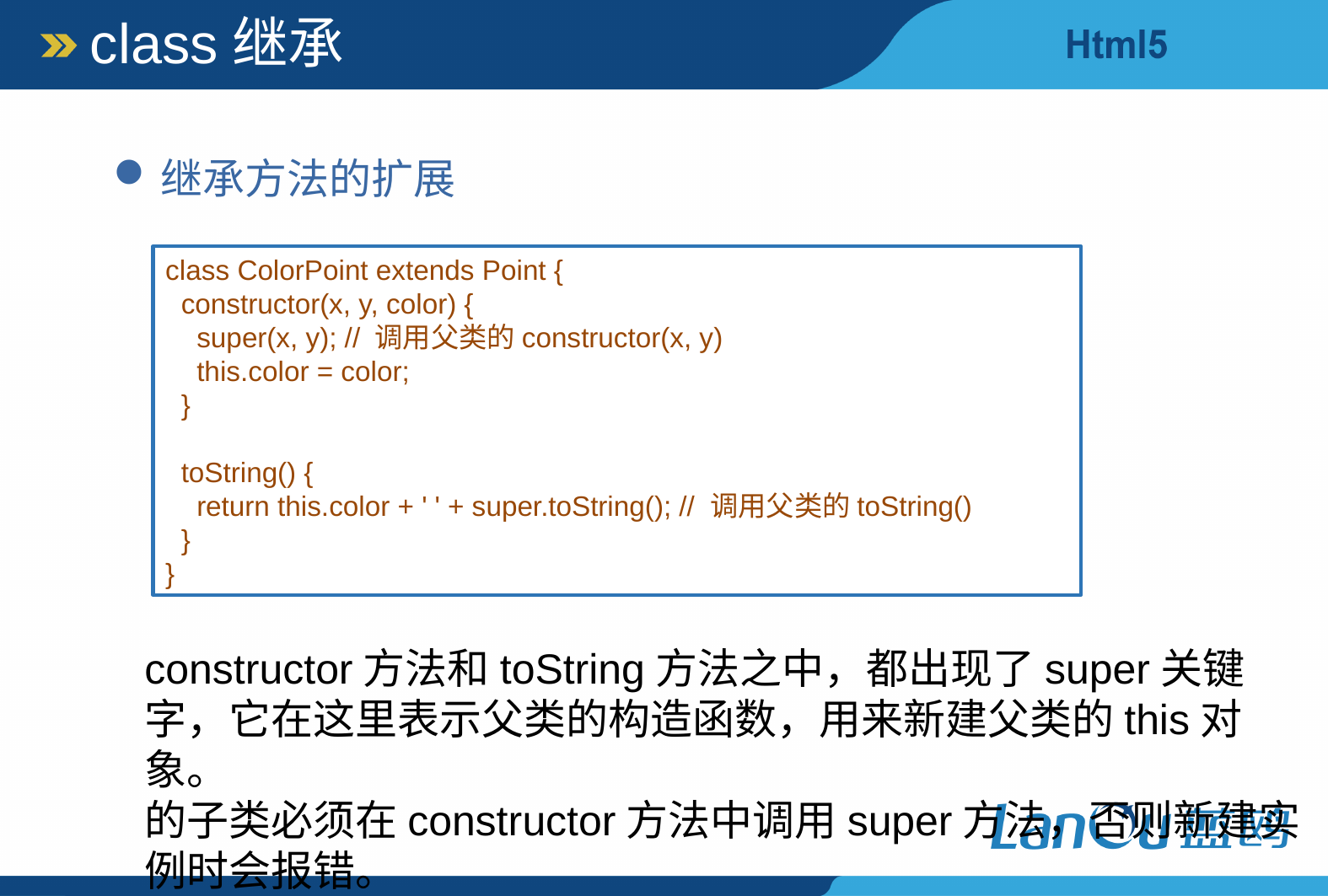

class继承
继承方法的扩展
class ColorPoint extends Point {
  constructor(x, y, color) {
    super(x, y); // 调用父类的constructor(x, y)
    this.color = color;
  }

  toString() {
    return this.color + ' ' + super.toString(); // 调用父类的toString()
  }
}
constructor方法和toString方法之中，都出现了super关键字，它在这里表示父类的构造函数，用来新建父类的this对象。
的子类必须在constructor方法中调用super方法，否则新建实例时会报错。